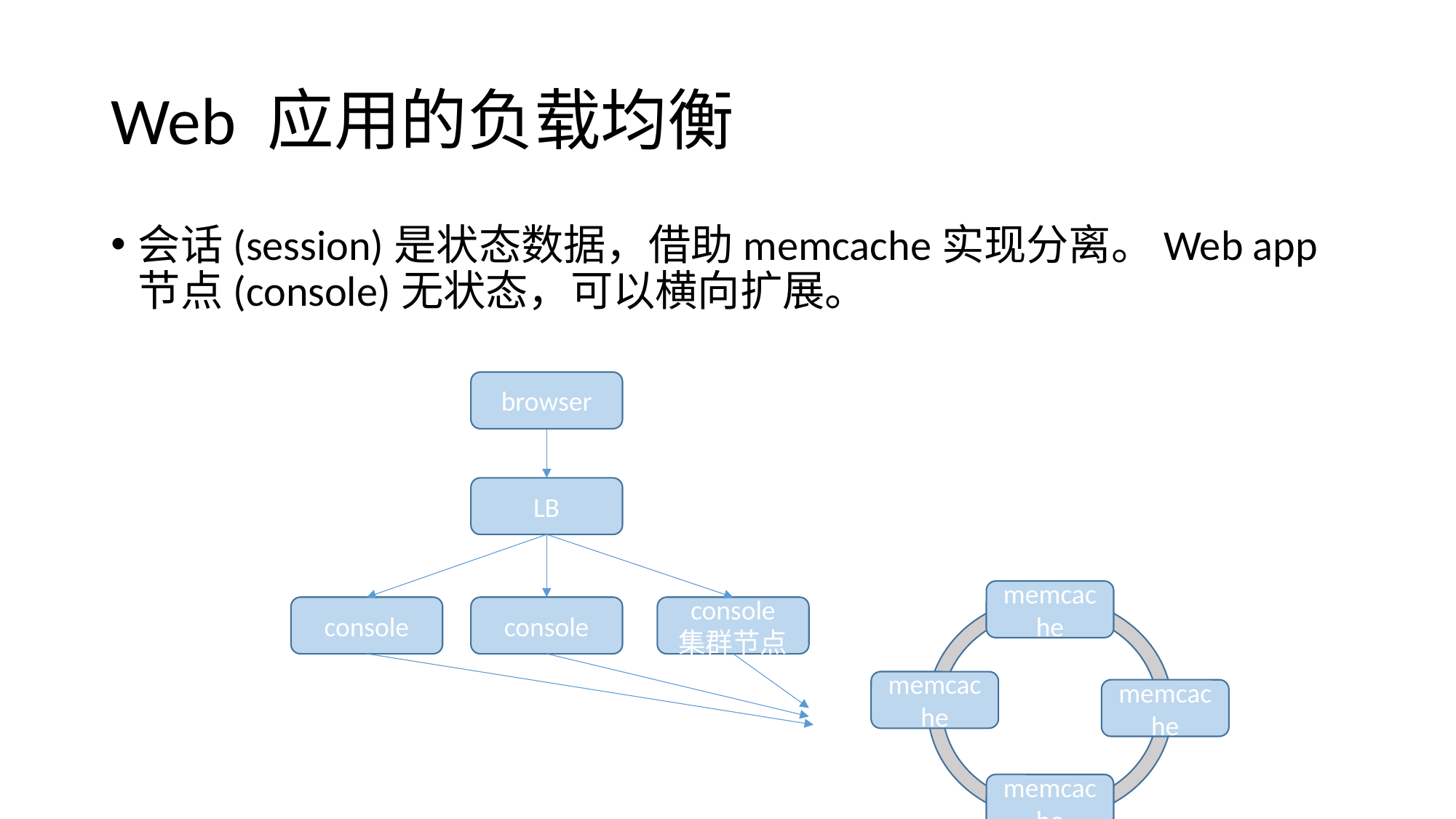

# Web 应用的负载均衡
会话(session)是状态数据，借助memcache实现分离。Web app节点(console)无状态，可以横向扩展。
browser
LB
memcache
console
console
console 集群节点

memcache
memcache
memcache